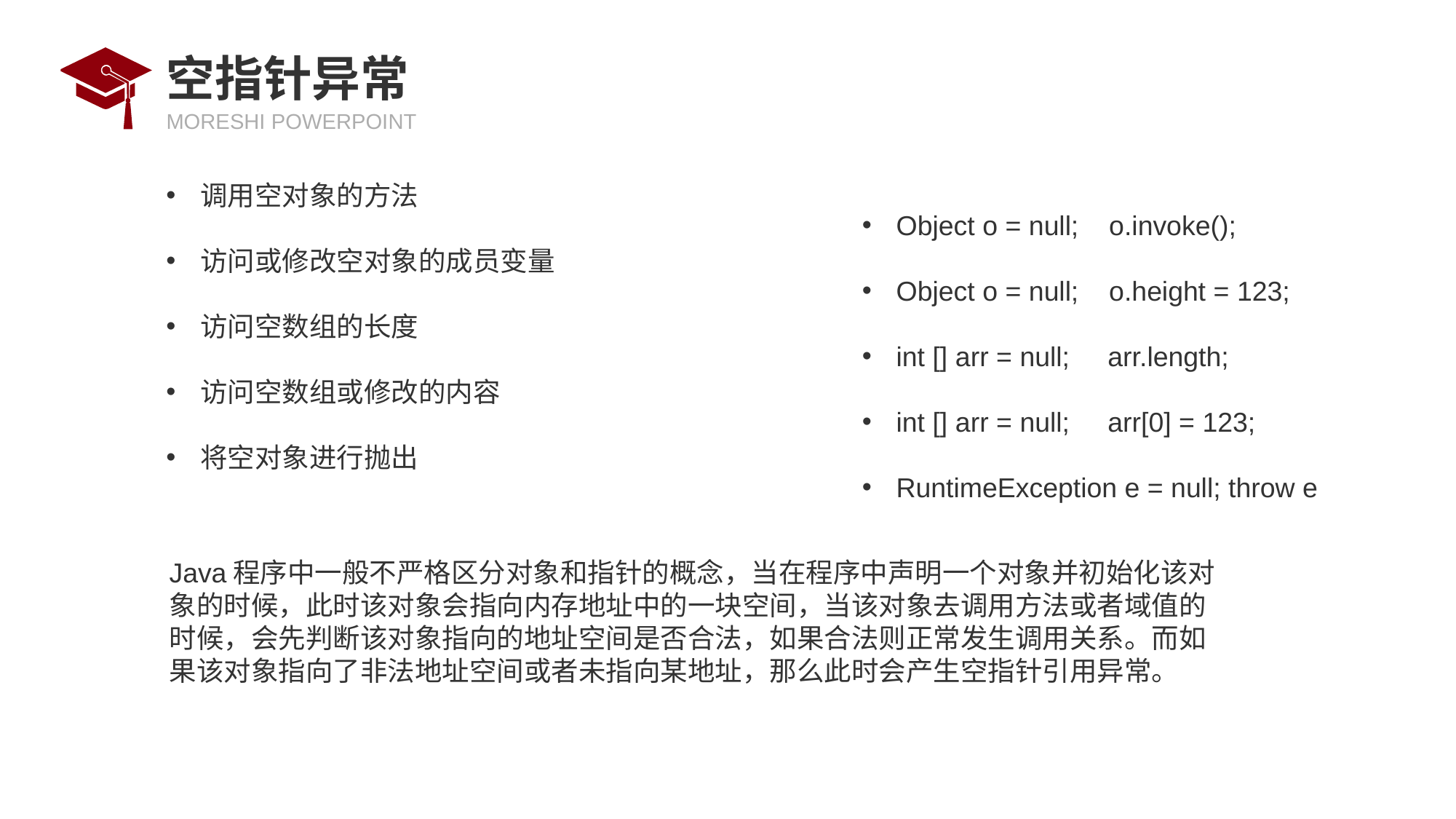

# 空指针异常
调用空对象的方法
访问或修改空对象的成员变量
访问空数组的长度
访问空数组或修改的内容
将空对象进行抛出
Object o = null;    o.invoke();
Object o = null;    o.height = 123;
int [] arr = null;     arr.length;
int [] arr = null;     arr[0] = 123;
RuntimeException e = null; throw e
Java程序中一般不严格区分对象和指针的概念，当在程序中声明一个对象并初始化该对象的时候，此时该对象会指向内存地址中的一块空间，当该对象去调用方法或者域值的时候，会先判断该对象指向的地址空间是否合法，如果合法则正常发生调用关系。而如果该对象指向了非法地址空间或者未指向某地址，那么此时会产生空指针引用异常。